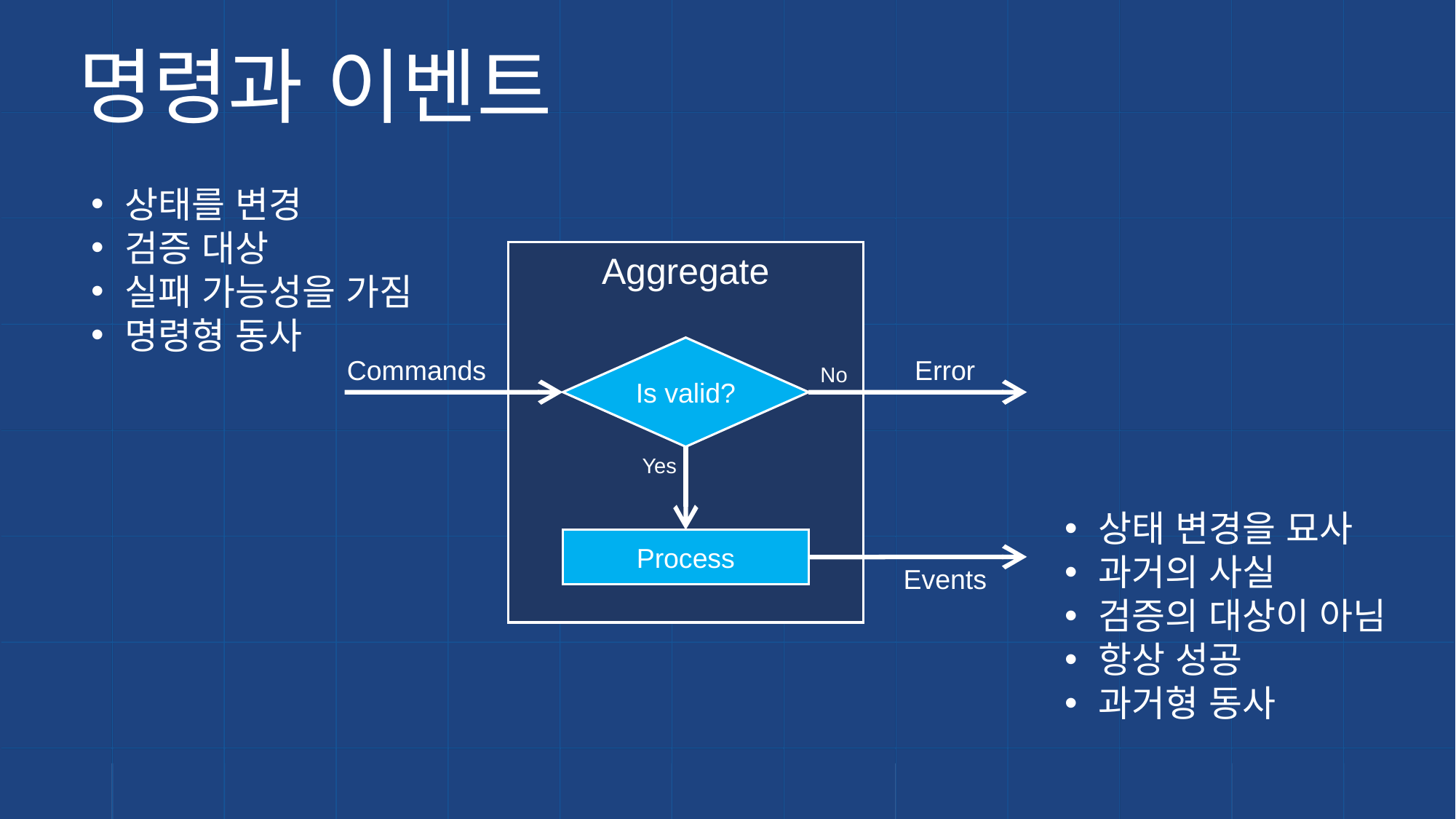

# 명령과 이벤트
상태를 변경
검증 대상
실패 가능성을 가짐
명령형 동사
Aggregate
Is valid?
Commands
Error
No
Yes
상태 변경을 묘사
과거의 사실
검증의 대상이 아님
항상 성공
과거형 동사
Process
Events